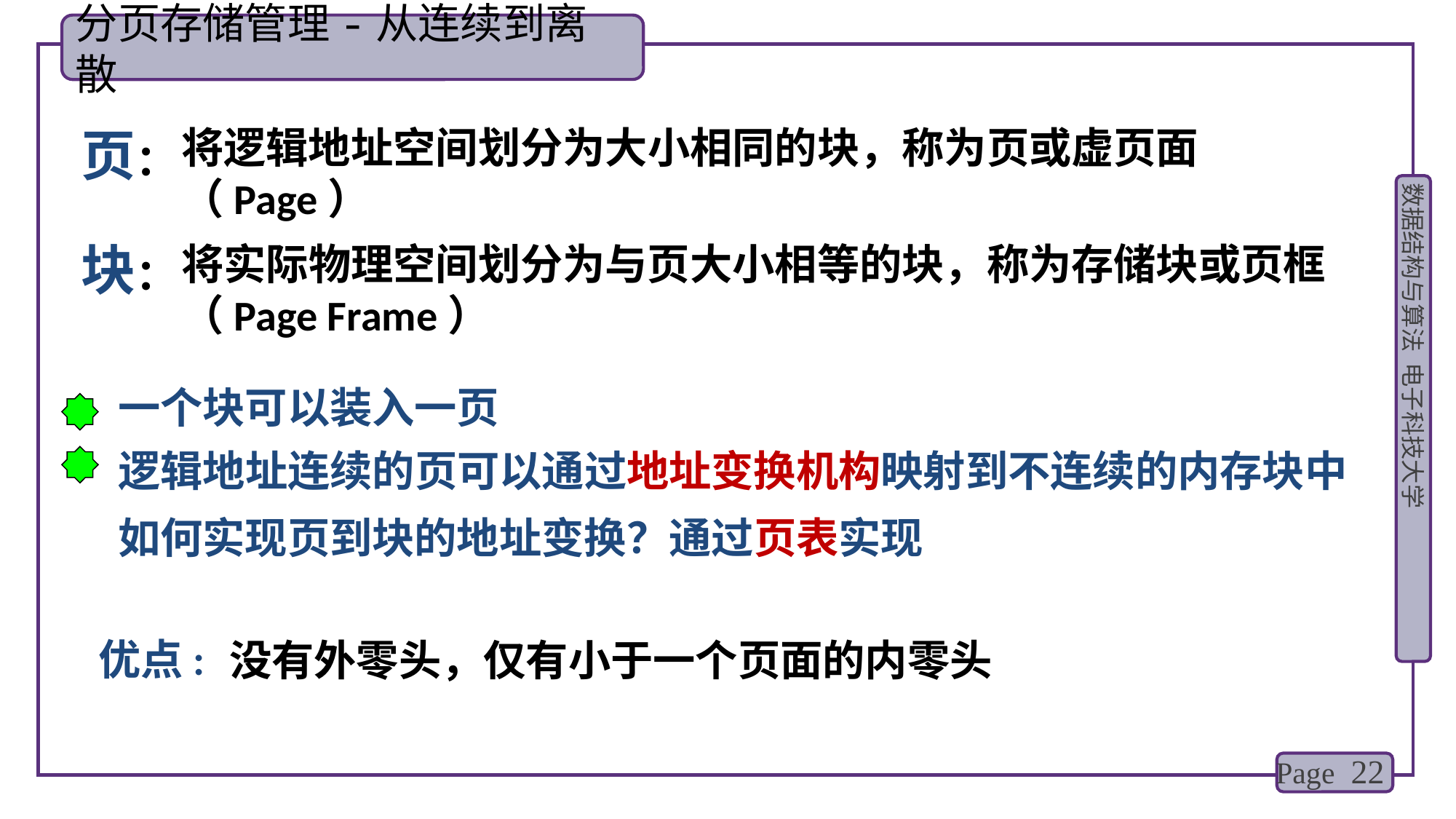

分页存储管理-从连续到离散
页：
将逻辑地址空间划分为大小相同的块，称为页或虚页面（Page）
块：
将实际物理空间划分为与页大小相等的块，称为存储块或页框（Page Frame）
一个块可以装入一页

逻辑地址连续的页可以通过地址变换机构映射到不连续的内存块中

如何实现页到块的地址变换？通过页表实现
优点:
没有外零头，仅有小于一个页面的内零头